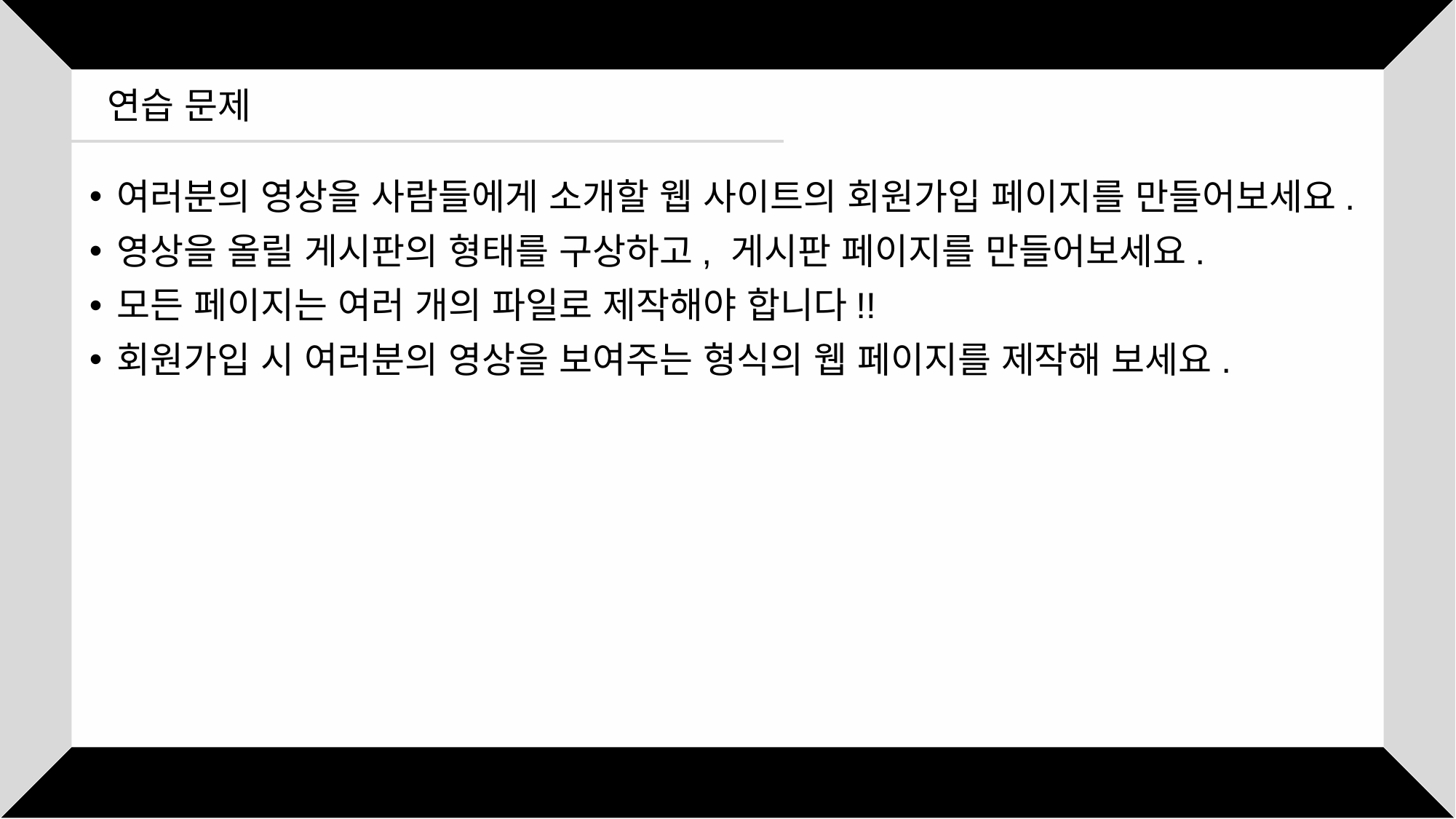

연습 문제
여러분의 영상을 사람들에게 소개할 웹 사이트의 회원가입 페이지를 만들어보세요.
영상을 올릴 게시판의 형태를 구상하고, 게시판 페이지를 만들어보세요.
모든 페이지는 여러 개의 파일로 제작해야 합니다!!
회원가입 시 여러분의 영상을 보여주는 형식의 웹 페이지를 제작해 보세요.